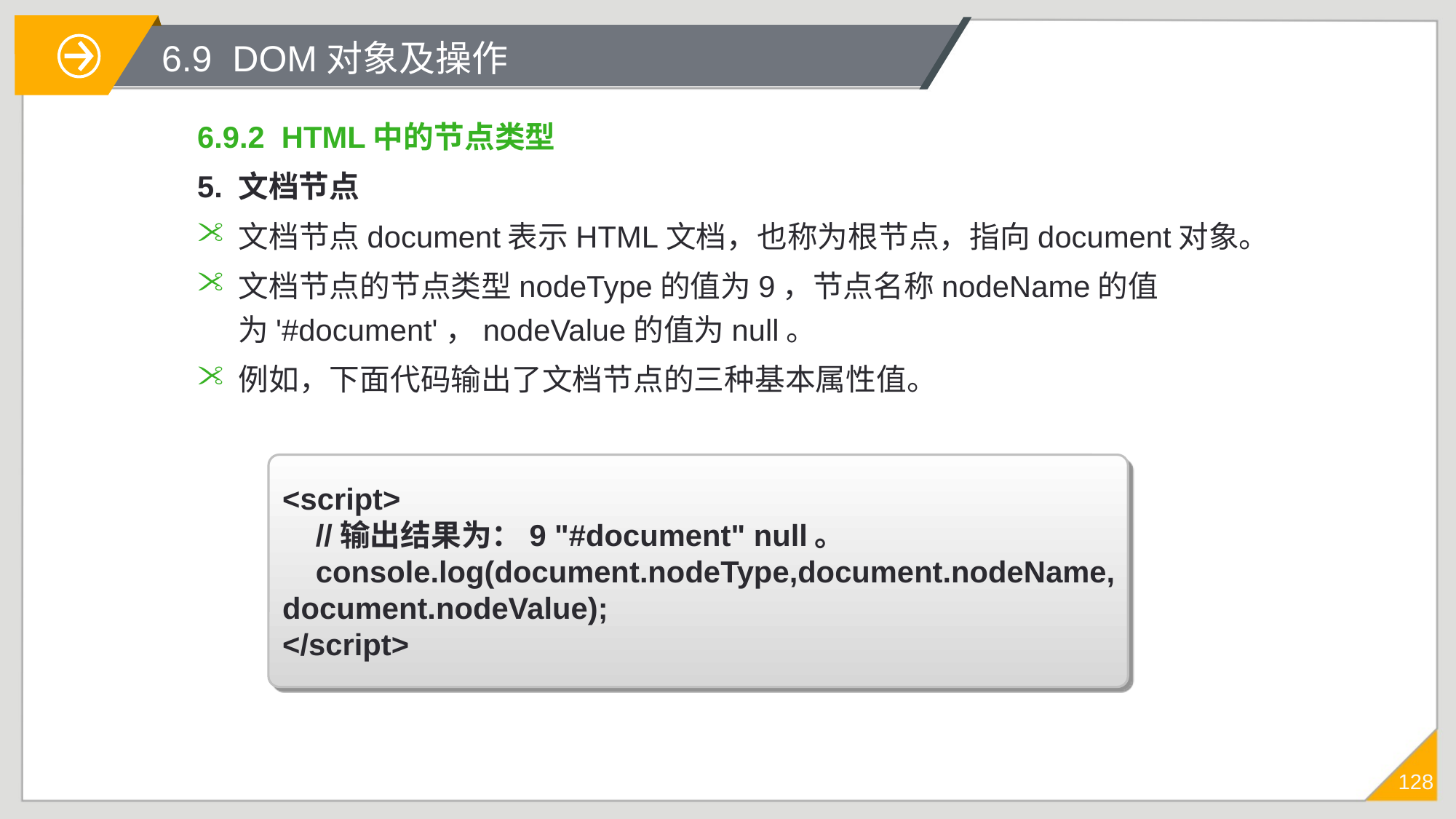

# 6.9  DOM对象及操作
6.9.2  HTML中的节点类型
5. 文档节点
文档节点document表示HTML文档，也称为根节点，指向document对象。
文档节点的节点类型nodeType的值为9，节点名称nodeName的值为'#document'，nodeValue的值为null。
例如，下面代码输出了文档节点的三种基本属性值。
<script>
    //输出结果为：9 "#document" null。
    console.log(document.nodeType,document.nodeName,
document.nodeValue);
</script>